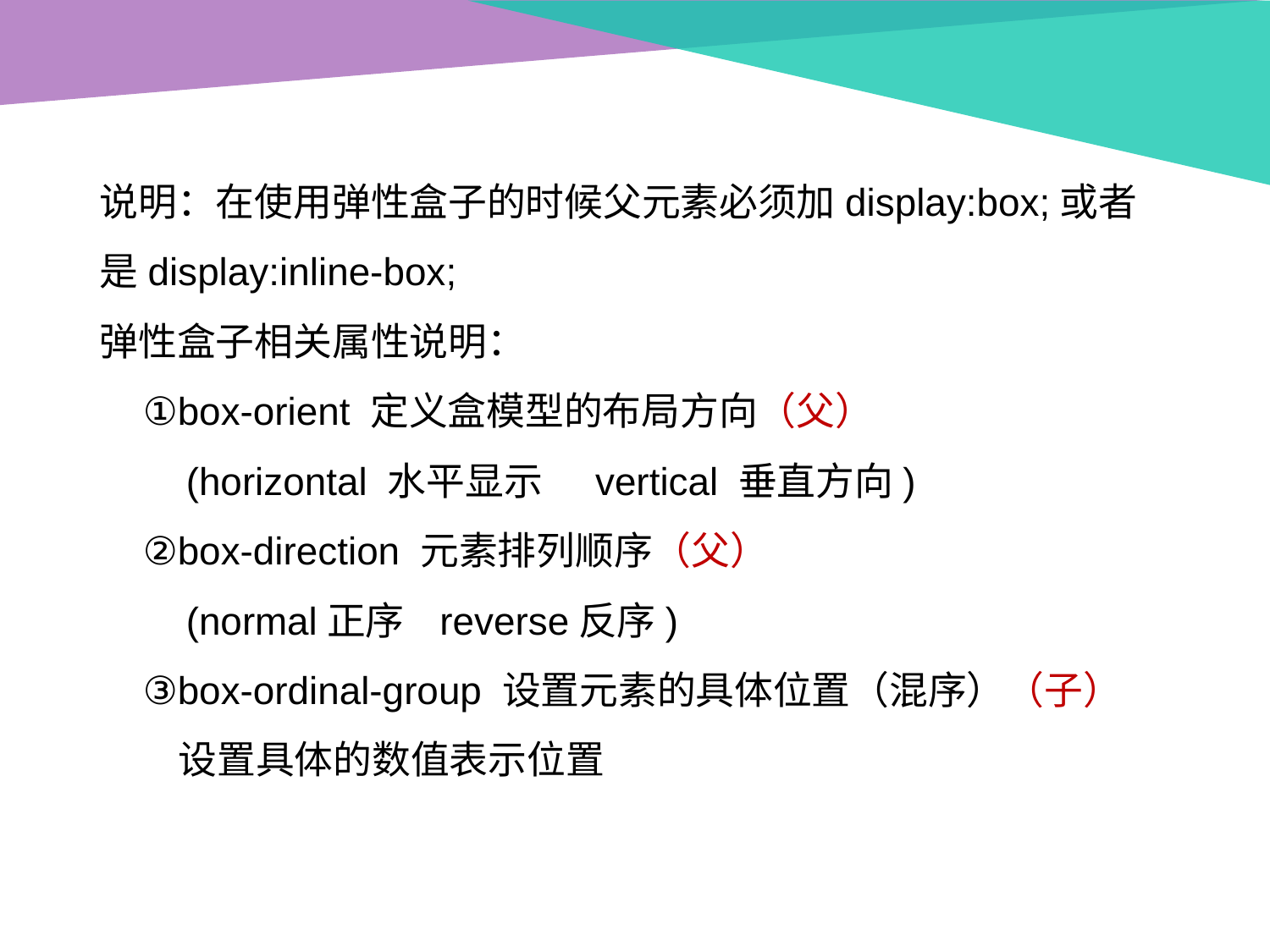

说明：在使用弹性盒子的时候父元素必须加display:box;或者是display:inline-box;
弹性盒子相关属性说明：
    ①box-orient 定义盒模型的布局方向（父）
        (horizontal 水平显示     vertical 垂直方向)
    ②box-direction 元素排列顺序（父）
        (normal正序   reverse反序)
    ③box-ordinal-group 设置元素的具体位置（混序）（子）
        设置具体的数值表示位置